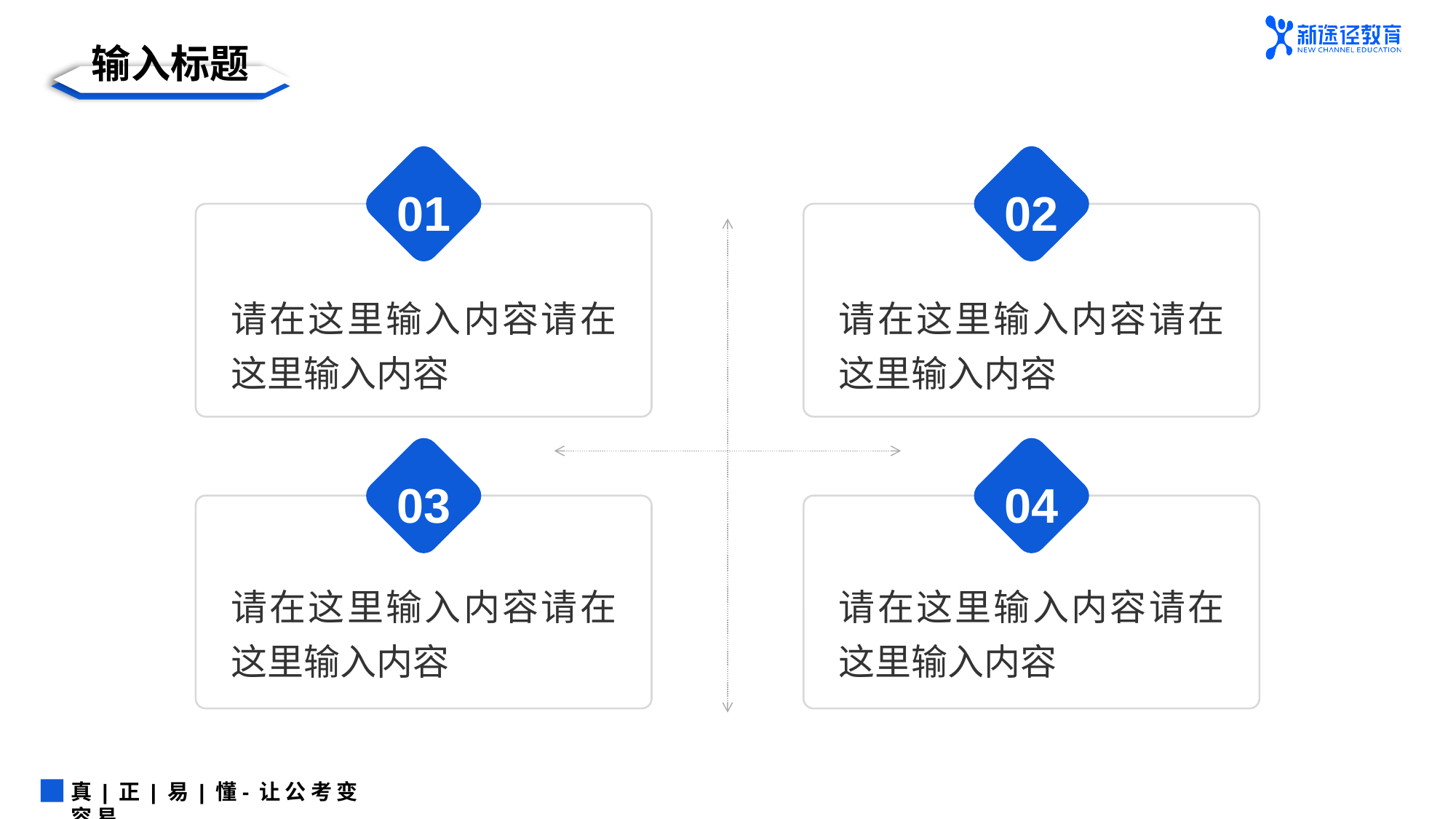

输入标题

01
02
04
03
请在这里输入内容请在这里输入内容
请在这里输入内容请在这里输入内容
请在这里输入内容请在这里输入内容
请在这里输入内容请在这里输入内容